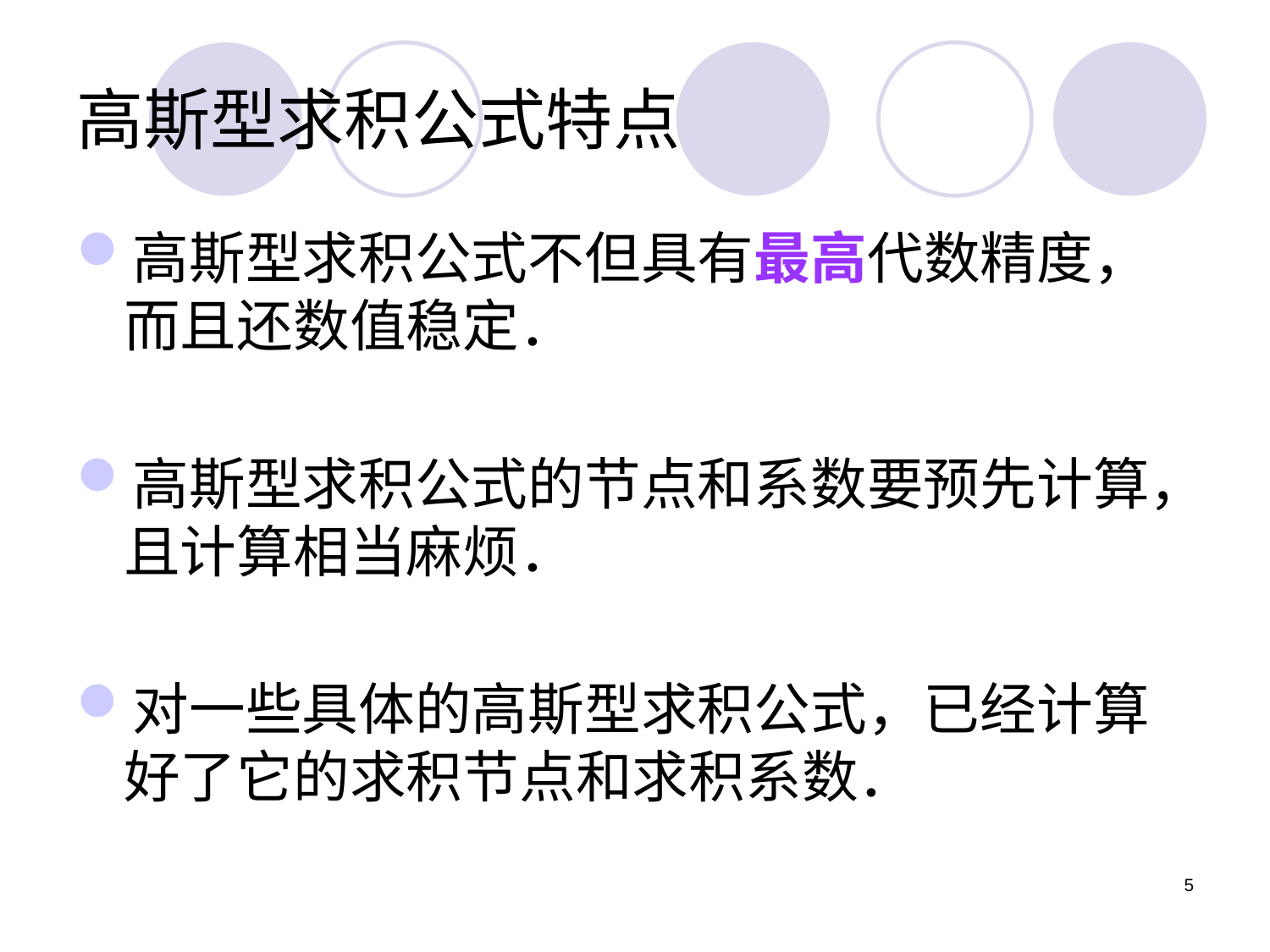

# 高斯型求积公式特点
高斯型求积公式不但具有最高代数精度，而且还数值稳定．

高斯型求积公式的节点和系数要预先计算，且计算相当麻烦．

对一些具体的高斯型求积公式，已经计算好了它的求积节点和求积系数．
5